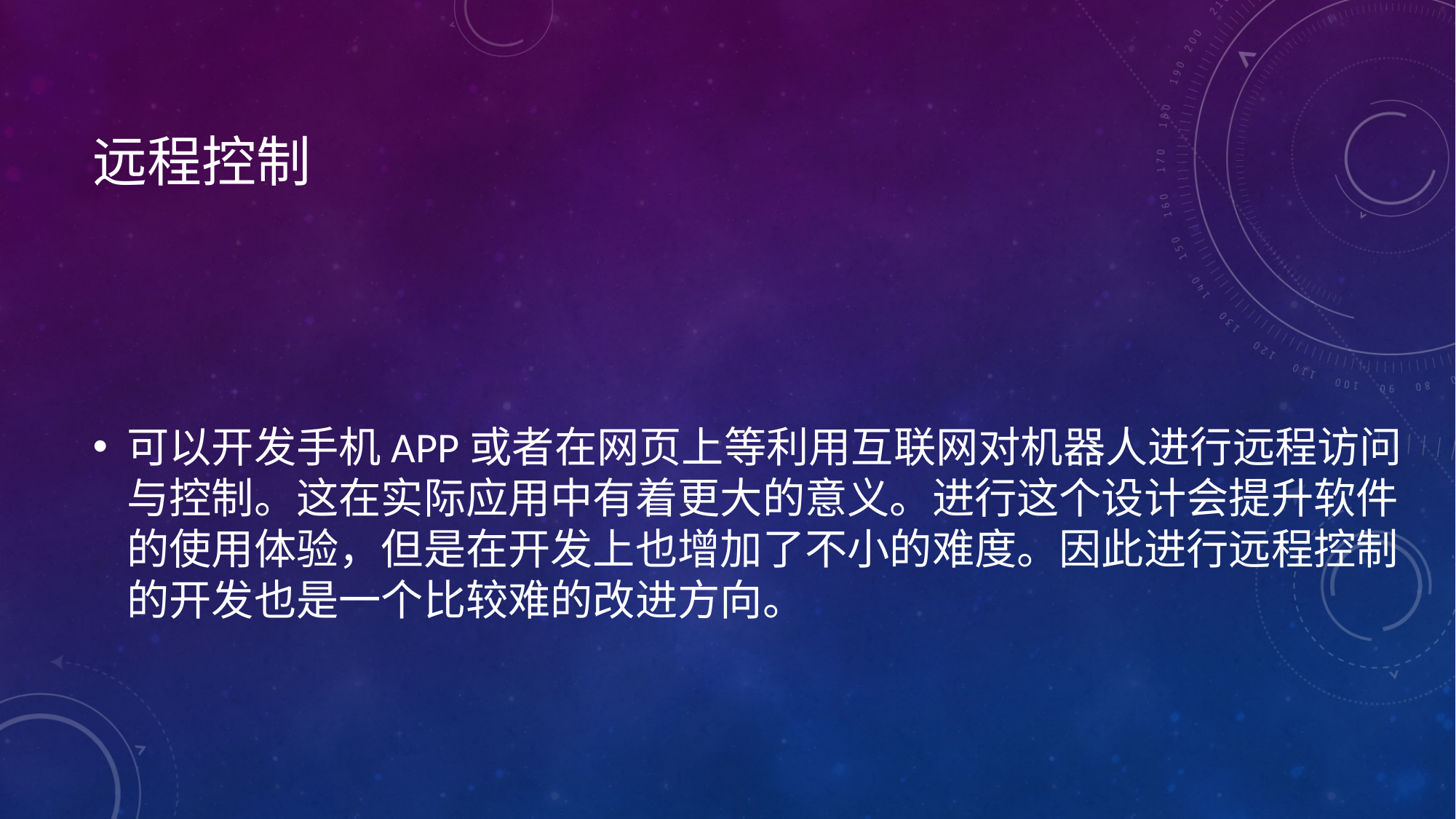

# 远程控制
可以开发手机APP或者在网页上等利用互联网对机器人进行远程访问与控制。这在实际应用中有着更大的意义。进行这个设计会提升软件的使用体验，但是在开发上也增加了不小的难度。因此进行远程控制的开发也是一个比较难的改进方向。